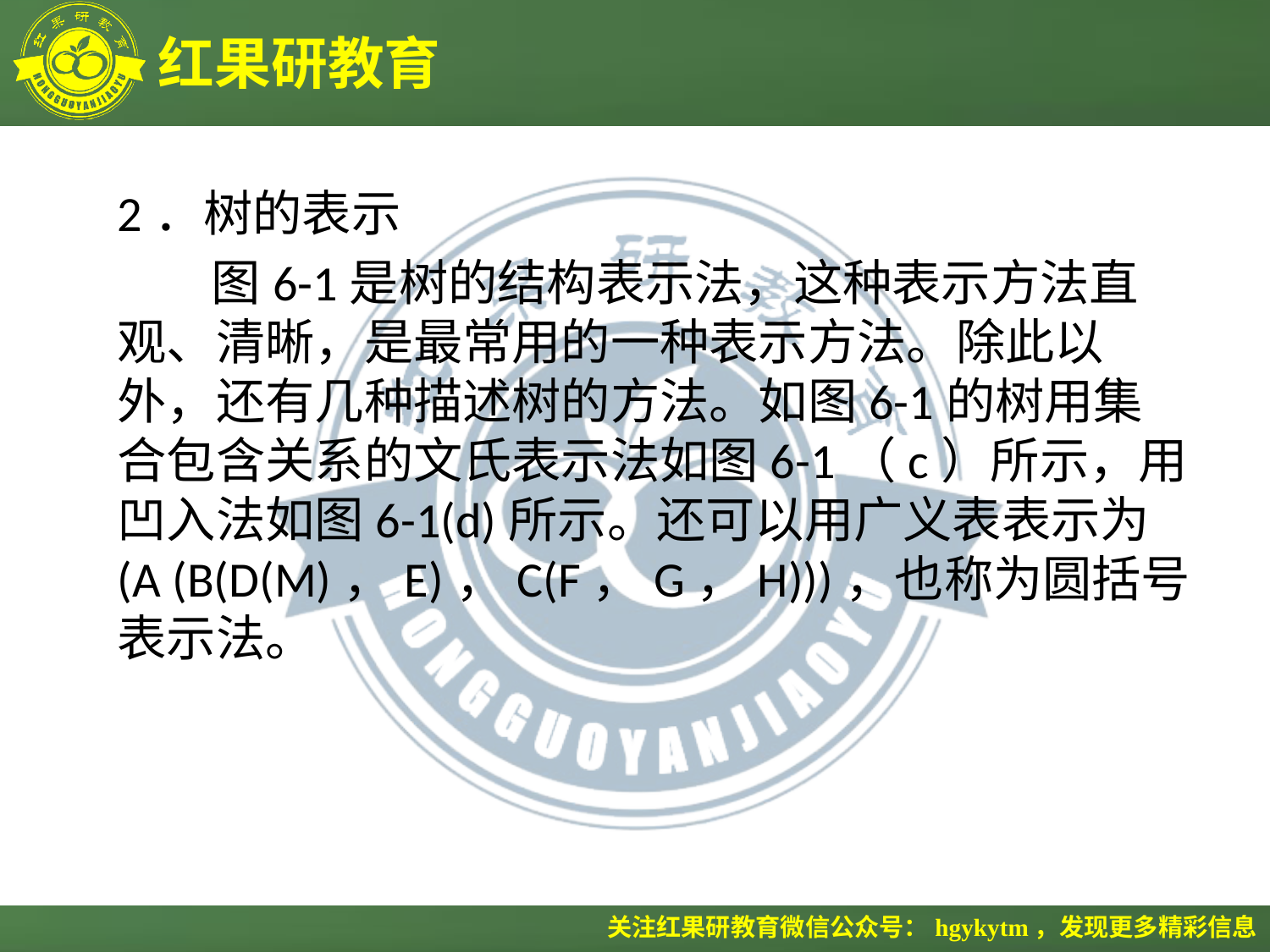

2．树的表示
  　 图6-1是树的结构表示法，这种表示方法直观、清晰，是最常用的一种表示方法。除此以外，还有几种描述树的方法。如图6-1的树用集合包含关系的文氏表示法如图6-1（c）所示，用凹入法如图6-1(d)所示。还可以用广义表表示为 (A (B(D(M)，E)，C(F，G，H)))，也称为圆括号表示法。